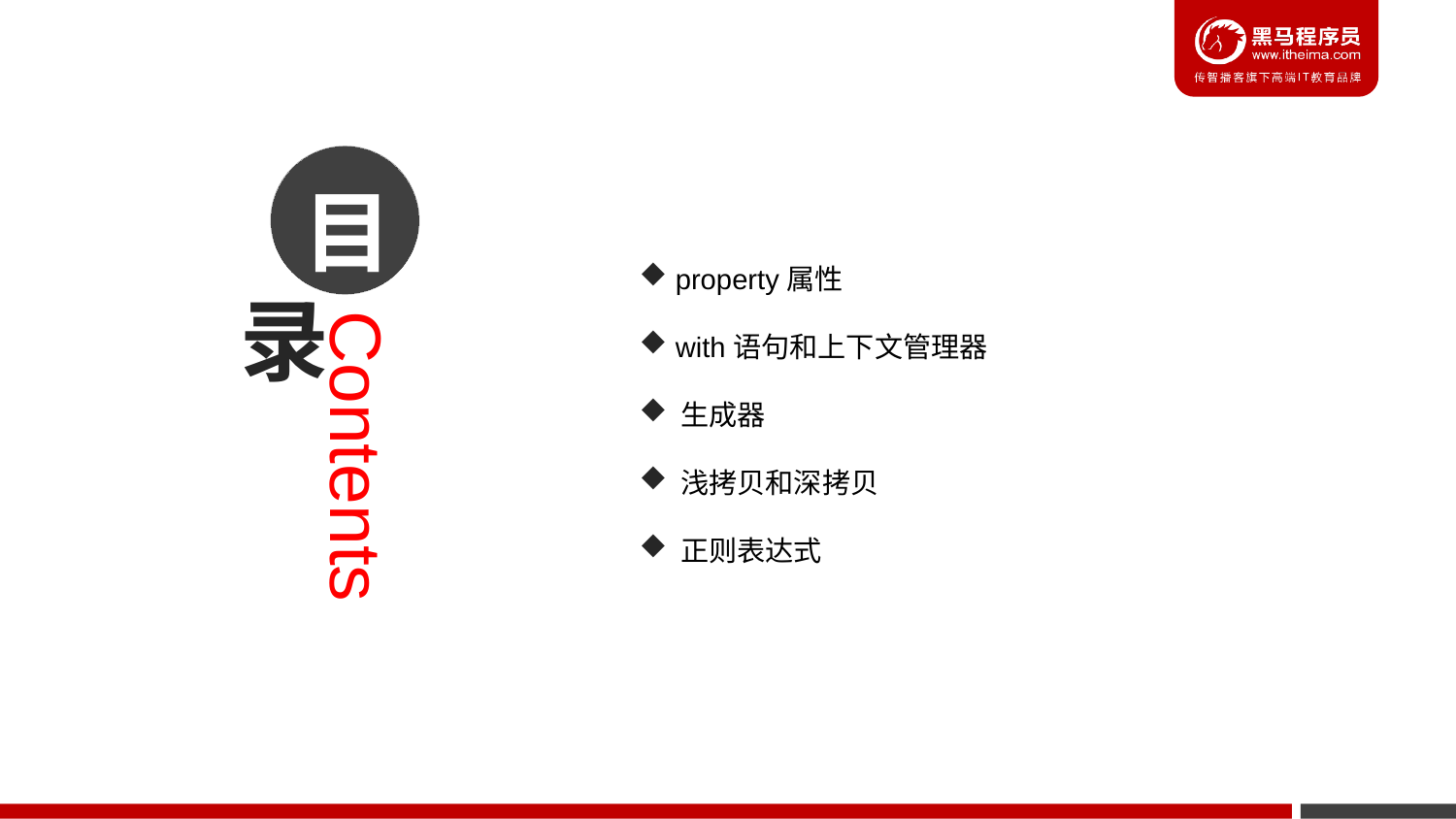

目
 property属性
 with语句和上下文管理器
 生成器
 浅拷贝和深拷贝
 正则表达式
录
Contents